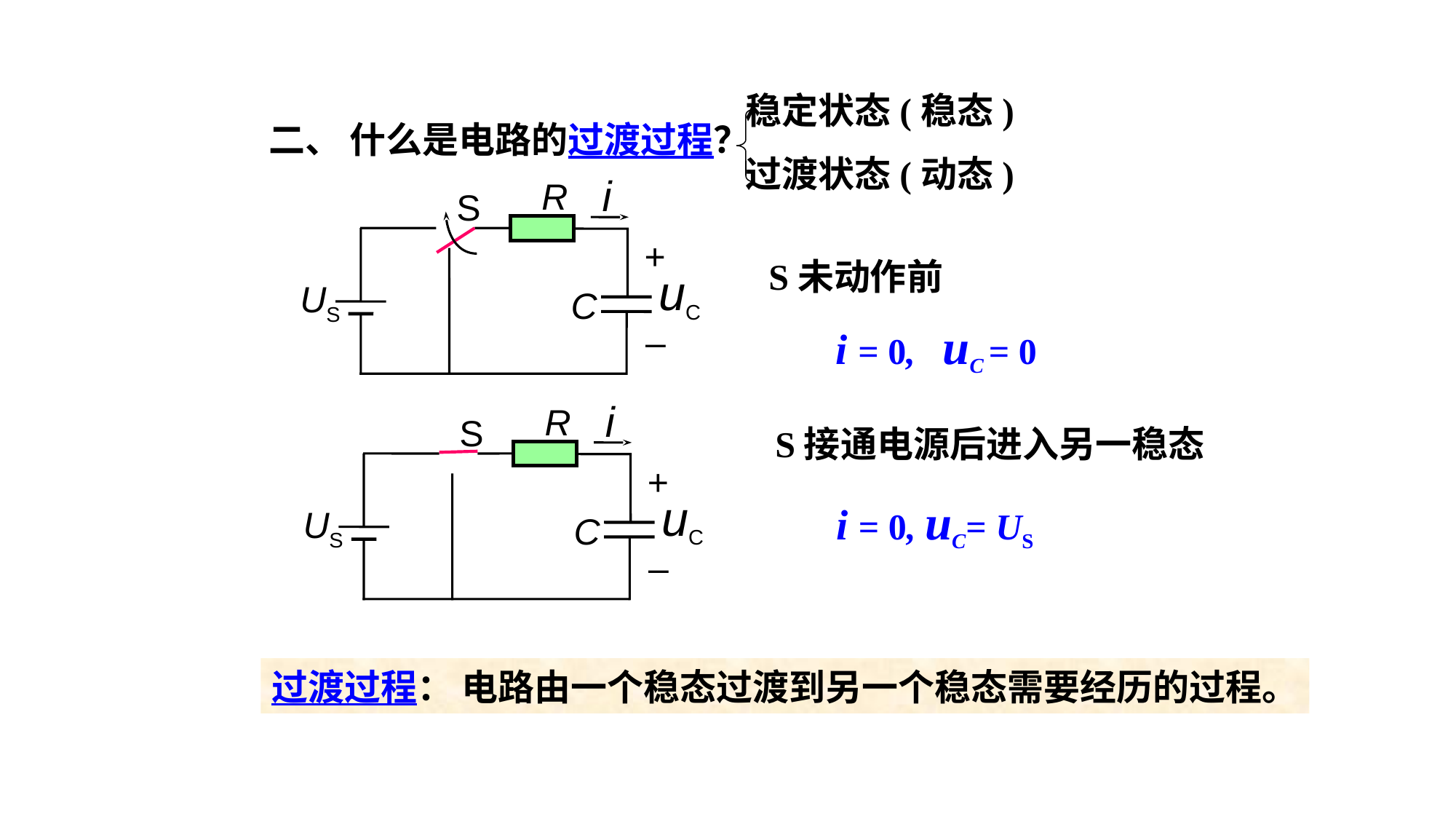

稳定状态(稳态)

过渡状态(动态)
二、 什么是电路的过渡过程？
i
R
S

+

uC
US
C

–

S未动作前
i = 0,   uC = 0
i
R
S

+

uC
US
C

–

S接通电源后进入另一稳态
i = 0, uC= US
过渡过程： 电路由一个稳态过渡到另一个稳态需要经历的过程。